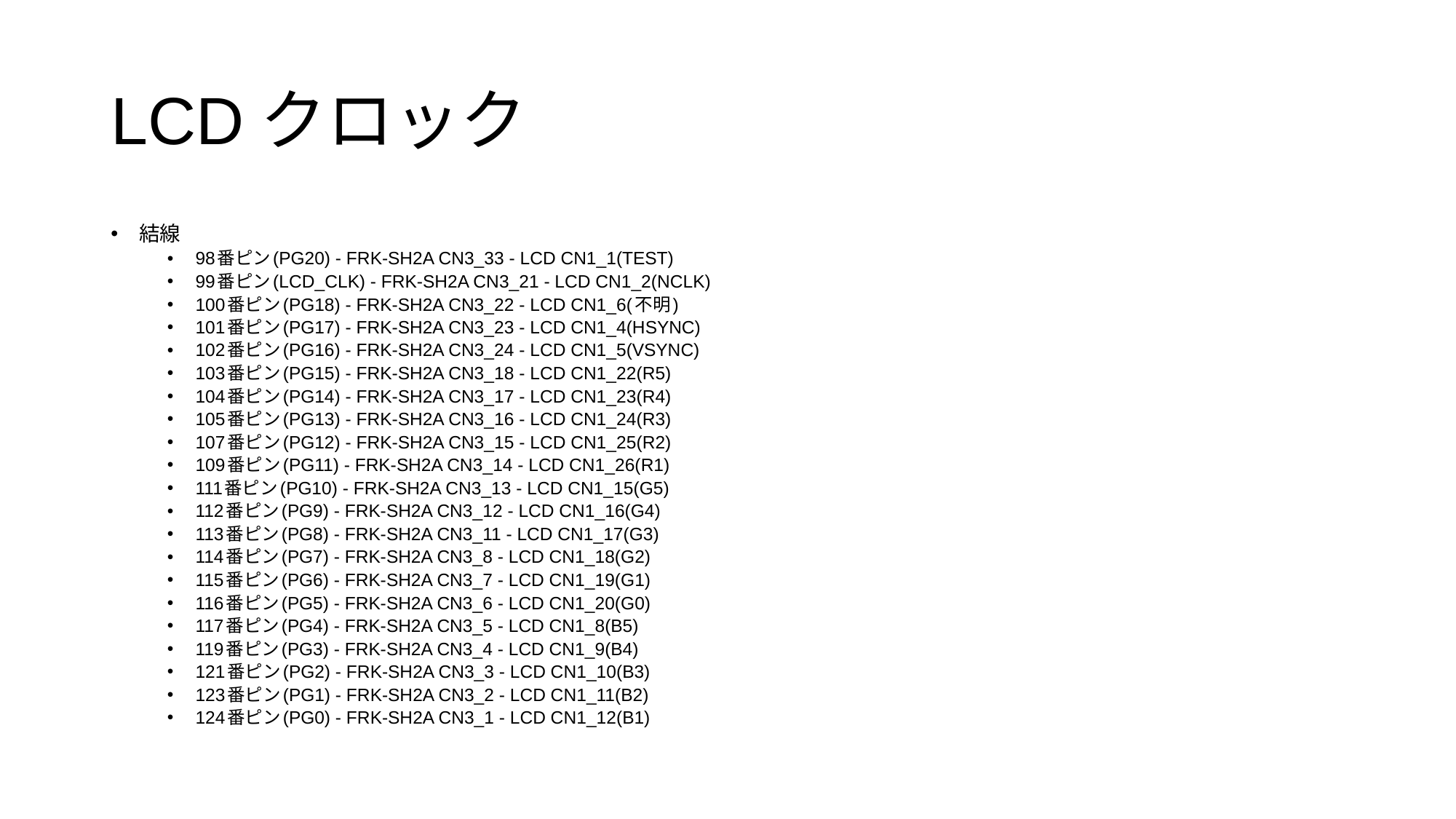

# LCDクロック
結線
98番ピン(PG20) - FRK-SH2A CN3_33 - LCD CN1_1(TEST)
99番ピン(LCD_CLK) - FRK-SH2A CN3_21 - LCD CN1_2(NCLK)
100番ピン(PG18) - FRK-SH2A CN3_22 - LCD CN1_6(不明)
101番ピン(PG17) - FRK-SH2A CN3_23 - LCD CN1_4(HSYNC)
102番ピン(PG16) - FRK-SH2A CN3_24 - LCD CN1_5(VSYNC)
103番ピン(PG15) - FRK-SH2A CN3_18 - LCD CN1_22(R5)
104番ピン(PG14) - FRK-SH2A CN3_17 - LCD CN1_23(R4)
105番ピン(PG13) - FRK-SH2A CN3_16 - LCD CN1_24(R3)
107番ピン(PG12) - FRK-SH2A CN3_15 - LCD CN1_25(R2)
109番ピン(PG11) - FRK-SH2A CN3_14 - LCD CN1_26(R1)
111番ピン(PG10) - FRK-SH2A CN3_13 - LCD CN1_15(G5)
112番ピン(PG9) - FRK-SH2A CN3_12 - LCD CN1_16(G4)
113番ピン(PG8) - FRK-SH2A CN3_11 - LCD CN1_17(G3)
114番ピン(PG7) - FRK-SH2A CN3_8 - LCD CN1_18(G2)
115番ピン(PG6) - FRK-SH2A CN3_7 - LCD CN1_19(G1)
116番ピン(PG5) - FRK-SH2A CN3_6 - LCD CN1_20(G0)
117番ピン(PG4) - FRK-SH2A CN3_5 - LCD CN1_8(B5)
119番ピン(PG3) - FRK-SH2A CN3_4 - LCD CN1_9(B4)
121番ピン(PG2) - FRK-SH2A CN3_3 - LCD CN1_10(B3)
123番ピン(PG1) - FRK-SH2A CN3_2 - LCD CN1_11(B2)
124番ピン(PG0) - FRK-SH2A CN3_1 - LCD CN1_12(B1)